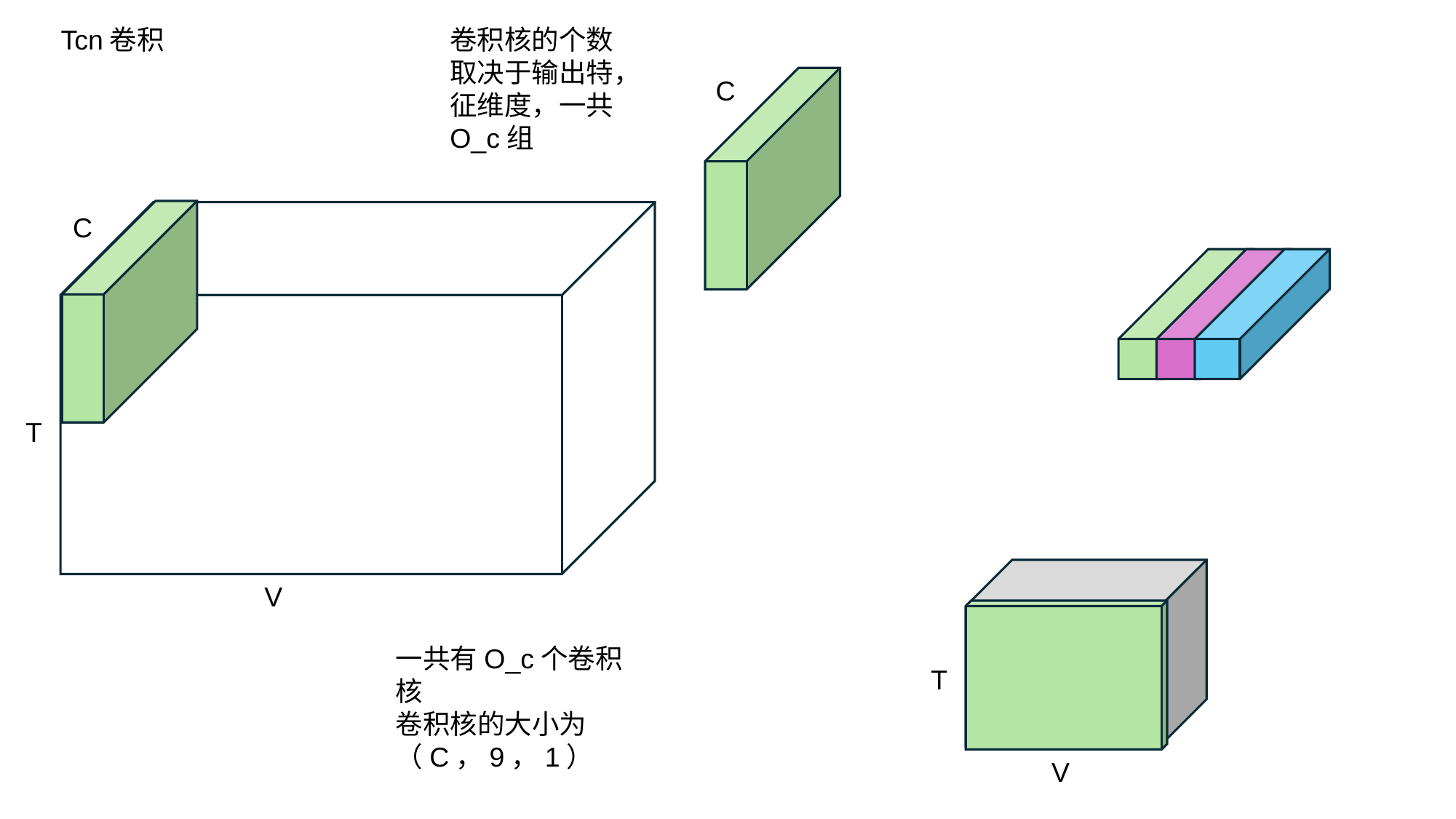

Tcn卷积
卷积核的个数取决于输出特，征维度，一共O_c组

C

C

T

V

一共有O_c个卷积核
卷积核的大小为（C，9，1）
T
V